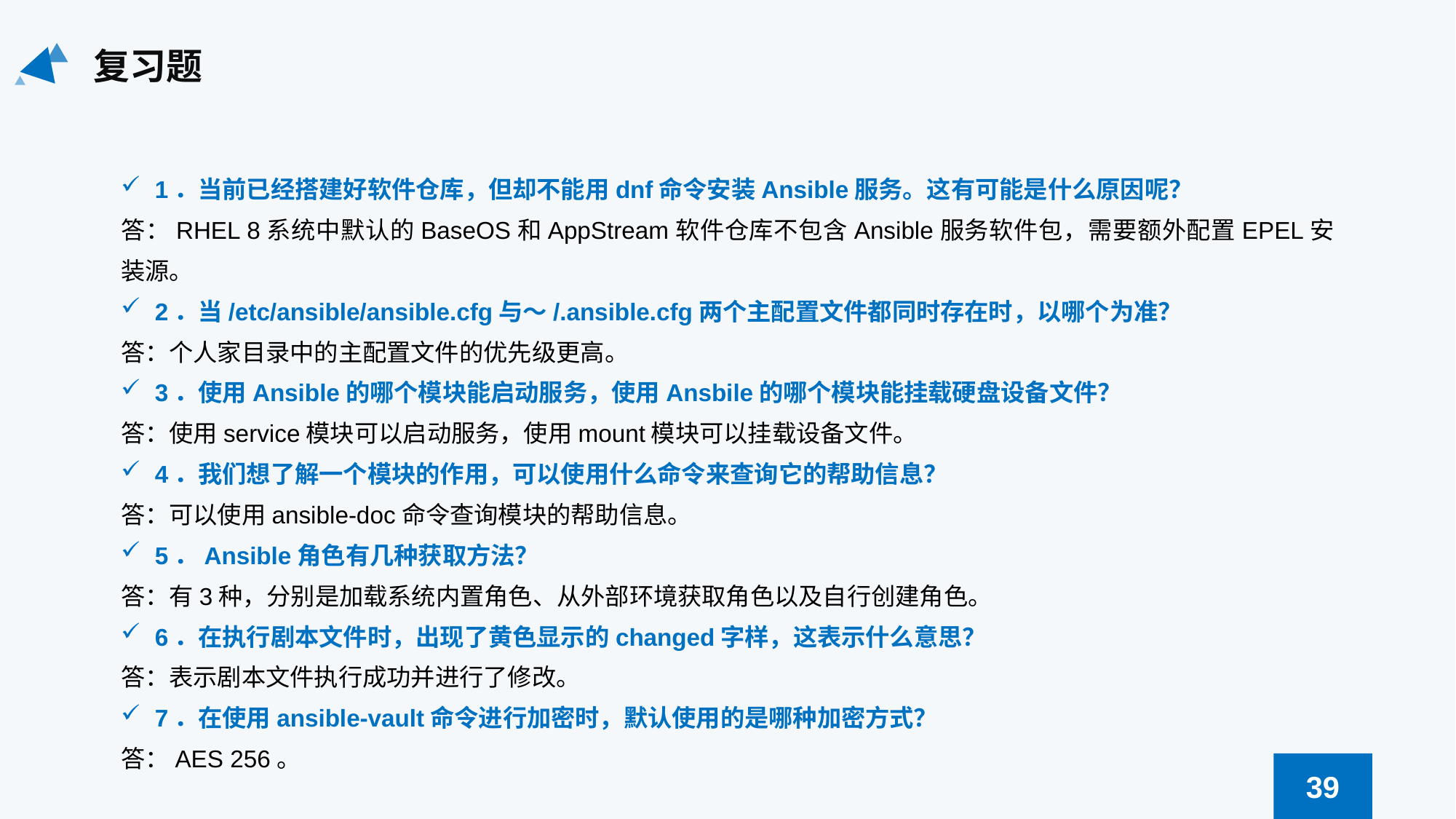

复习题

1．当前已经搭建好软件仓库，但却不能用dnf命令安装Ansible服务。这有可能是什么原因呢？
答：RHEL 8系统中默认的BaseOS和AppStream软件仓库不包含Ansible服务软件包，需要额外配置EPEL安装源。
2．当/etc/ansible/ansible.cfg与～/.ansible.cfg两个主配置文件都同时存在时，以哪个为准？
答：个人家目录中的主配置文件的优先级更高。
3．使用Ansible的哪个模块能启动服务，使用Ansbile的哪个模块能挂载硬盘设备文件？
答：使用service模块可以启动服务，使用mount模块可以挂载设备文件。
4．我们想了解一个模块的作用，可以使用什么命令来查询它的帮助信息？
答：可以使用ansible-doc命令查询模块的帮助信息。
5．Ansible角色有几种获取方法？
答：有3种，分别是加载系统内置角色、从外部环境获取角色以及自行创建角色。
6．在执行剧本文件时，出现了黄色显示的changed字样，这表示什么意思？
答：表示剧本文件执行成功并进行了修改。
7．在使用ansible-vault命令进行加密时，默认使用的是哪种加密方式？
答：AES 256。

39